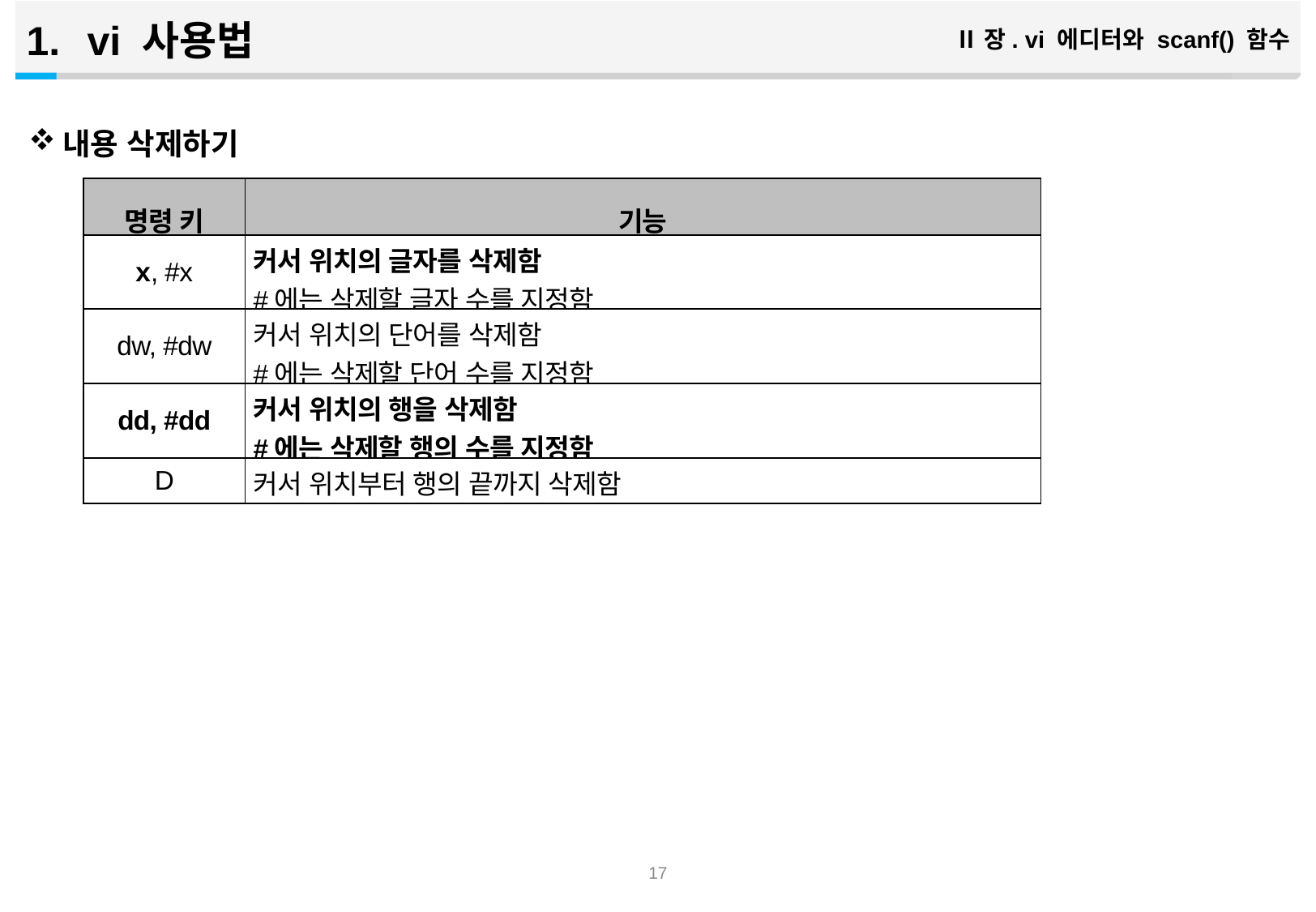

vi 사용법
Ⅱ장. vi 에디터와 scanf() 함수
내용 삭제하기
| 명령 키 | 기능 |
| --- | --- |
| x, #x | 커서 위치의 글자를 삭제함 #에는 삭제할 글자 수를 지정함 |
| dw, #dw | 커서 위치의 단어를 삭제함 #에는 삭제할 단어 수를 지정함 |
| dd, #dd | 커서 위치의 행을 삭제함 #에는 삭제할 행의 수를 지정함 |
| D | 커서 위치부터 행의 끝까지 삭제함 |
17